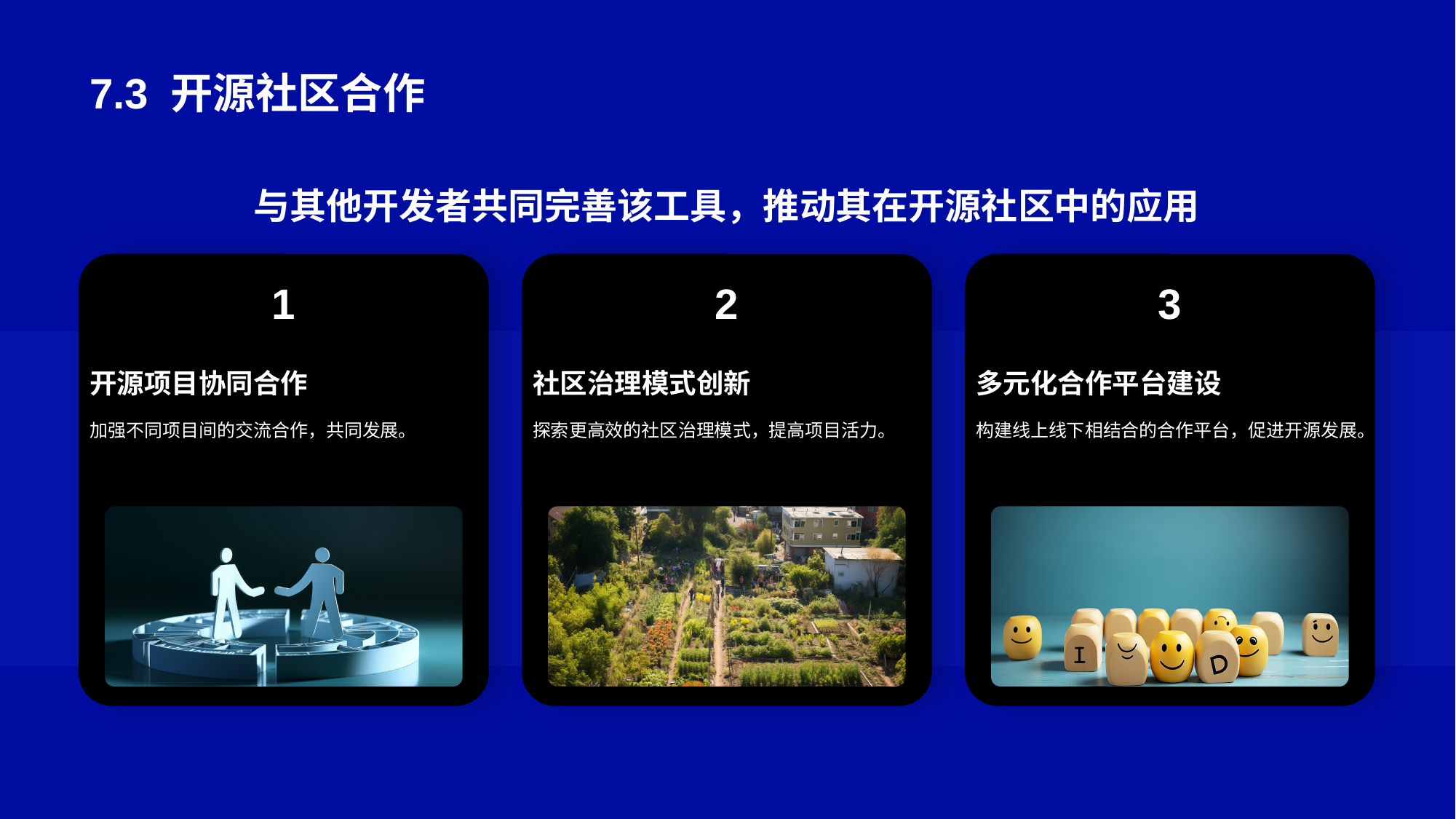

# 7.3 开源社区合作
与其他开发者共同完善该工具，推动其在开源社区中的应用

1
开源项目协同合作
加强不同项目间的交流合作，共同发展。

2
社区治理模式创新
探索更高效的社区治理模式，提高项目活力。

3
多元化合作平台建设
构建线上线下相结合的合作平台，促进开源发展。